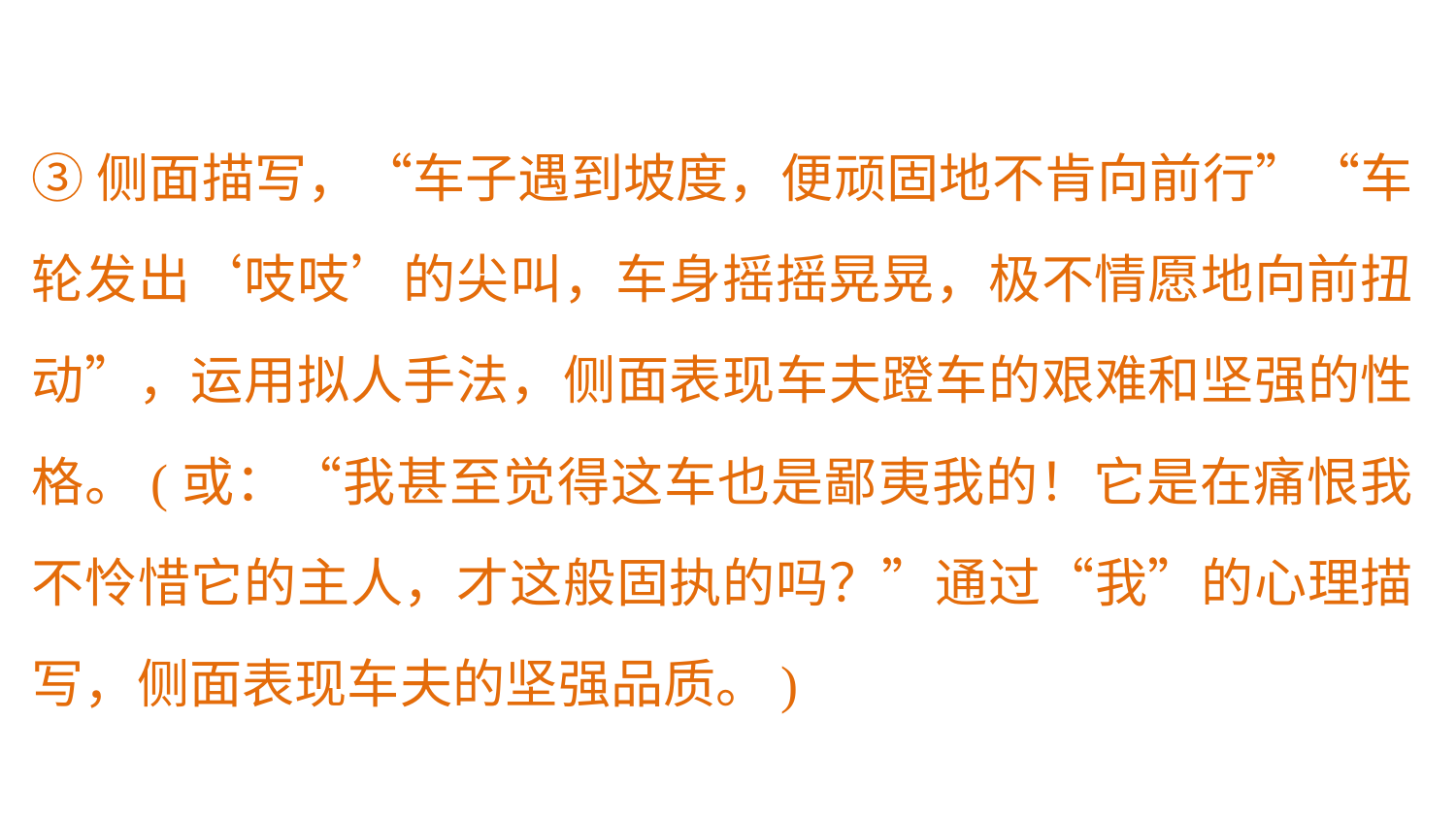

③侧面描写，“车子遇到坡度，便顽固地不肯向前行”“车轮发出‘吱吱’的尖叫，车身摇摇晃晃，极不情愿地向前扭动”，运用拟人手法，侧面表现车夫蹬车的艰难和坚强的性格。(或：“我甚至觉得这车也是鄙夷我的！它是在痛恨我不怜惜它的主人，才这般固执的吗？”通过“我”的心理描写，侧面表现车夫的坚强品质。)